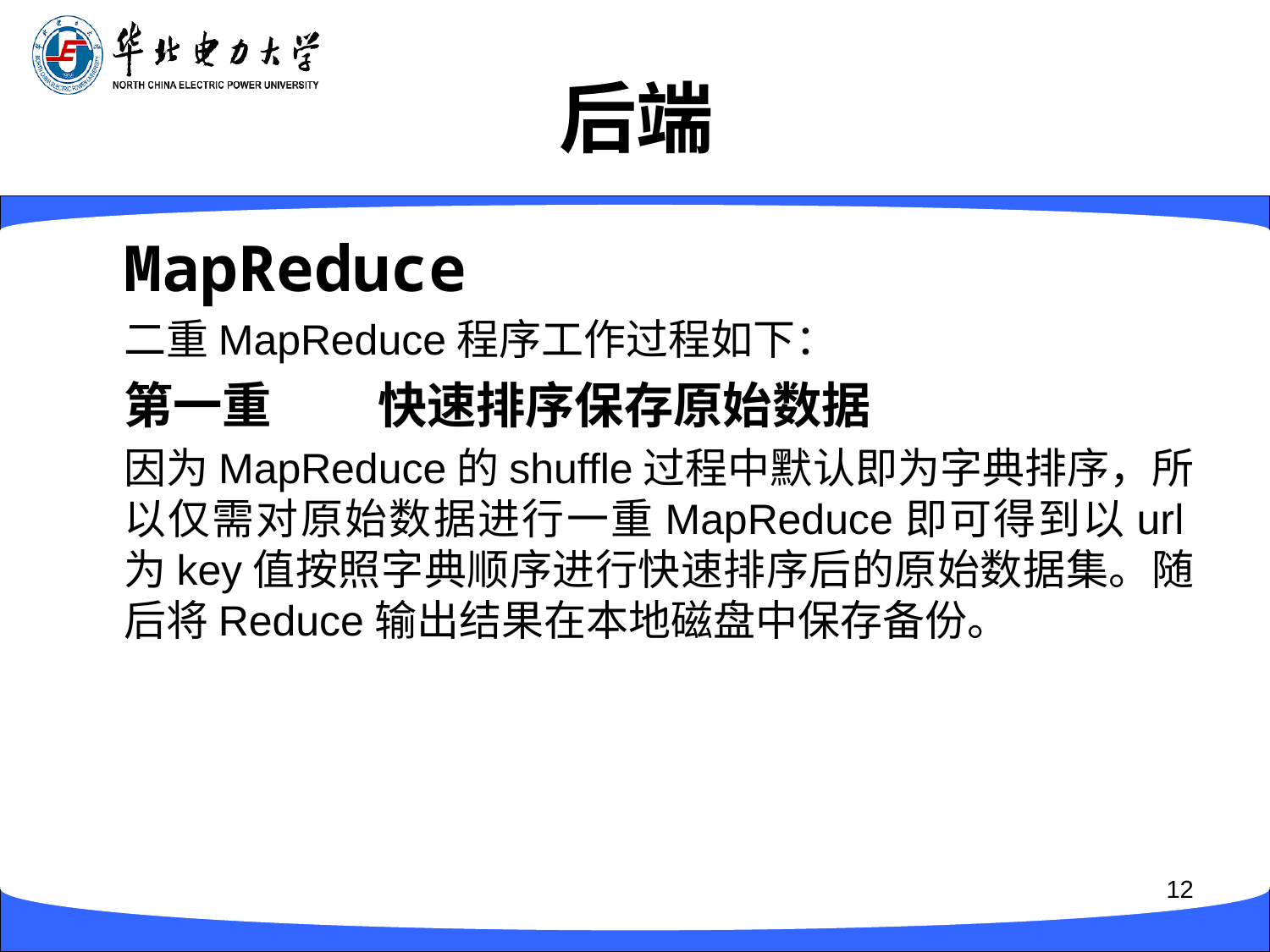

# 后端
MapReduce
二重MapReduce程序工作过程如下：
第一重	快速排序保存原始数据
因为MapReduce的shuffle过程中默认即为字典排序，所以仅需对原始数据进行一重MapReduce即可得到以url为key值按照字典顺序进行快速排序后的原始数据集。随后将Reduce输出结果在本地磁盘中保存备份。
12